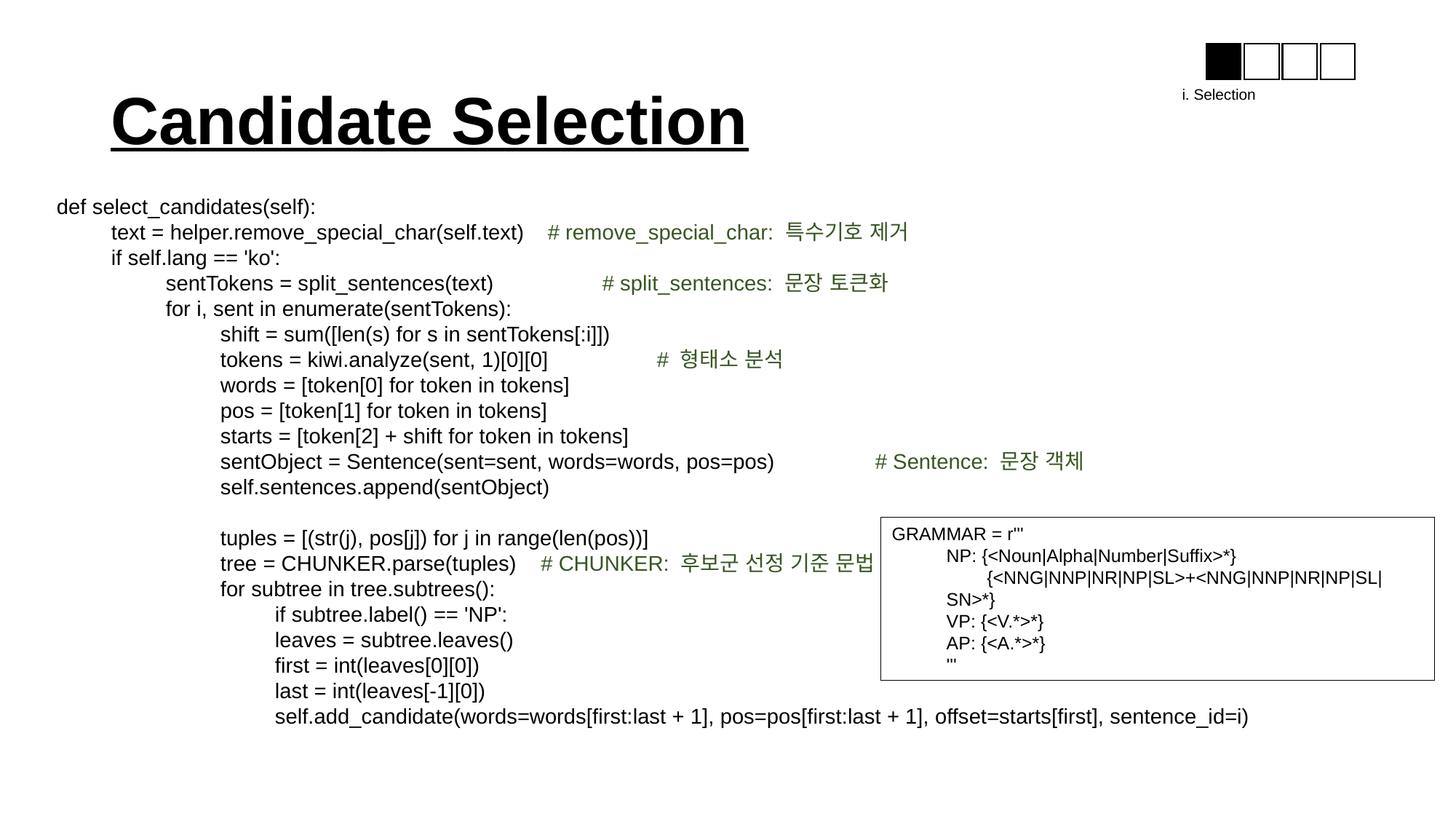

# Candidate Selection

i. Selection
def select_candidates(self):
text = helper.remove_special_char(self.text)	# remove_special_char: 특수기호 제거
if self.lang == 'ko':
sentTokens = split_sentences(text)	# split_sentences: 문장 토큰화
for i, sent in enumerate(sentTokens):
shift = sum([len(s) for s in sentTokens[:i]])
tokens = kiwi.analyze(sent, 1)[0][0]	# 형태소 분석
words = [token[0] for token in tokens]
pos = [token[1] for token in tokens]
starts = [token[2] + shift for token in tokens]
sentObject = Sentence(sent=sent, words=words, pos=pos)	# Sentence: 문장 객체
self.sentences.append(sentObject)
tuples = [(str(j), pos[j]) for j in range(len(pos))]
tree = CHUNKER.parse(tuples)    # CHUNKER: 후보군 선정 기준 문법
for subtree in tree.subtrees():
if subtree.label() == 'NP':
leaves = subtree.leaves()
first = int(leaves[0][0])
last = int(leaves[-1][0])
self.add_candidate(words=words[first:last + 1], pos=pos[first:last + 1], offset=starts[first], sentence_id=i)
GRAMMAR = r'''
NP: {<Noun|Alpha|Number|Suffix>*}
        {<NNG|NNP|NR|NP|SL>+<NNG|NNP|NR|NP|SL|SN>*}
VP: {<V.*>*}
AP: {<A.*>*}
'''